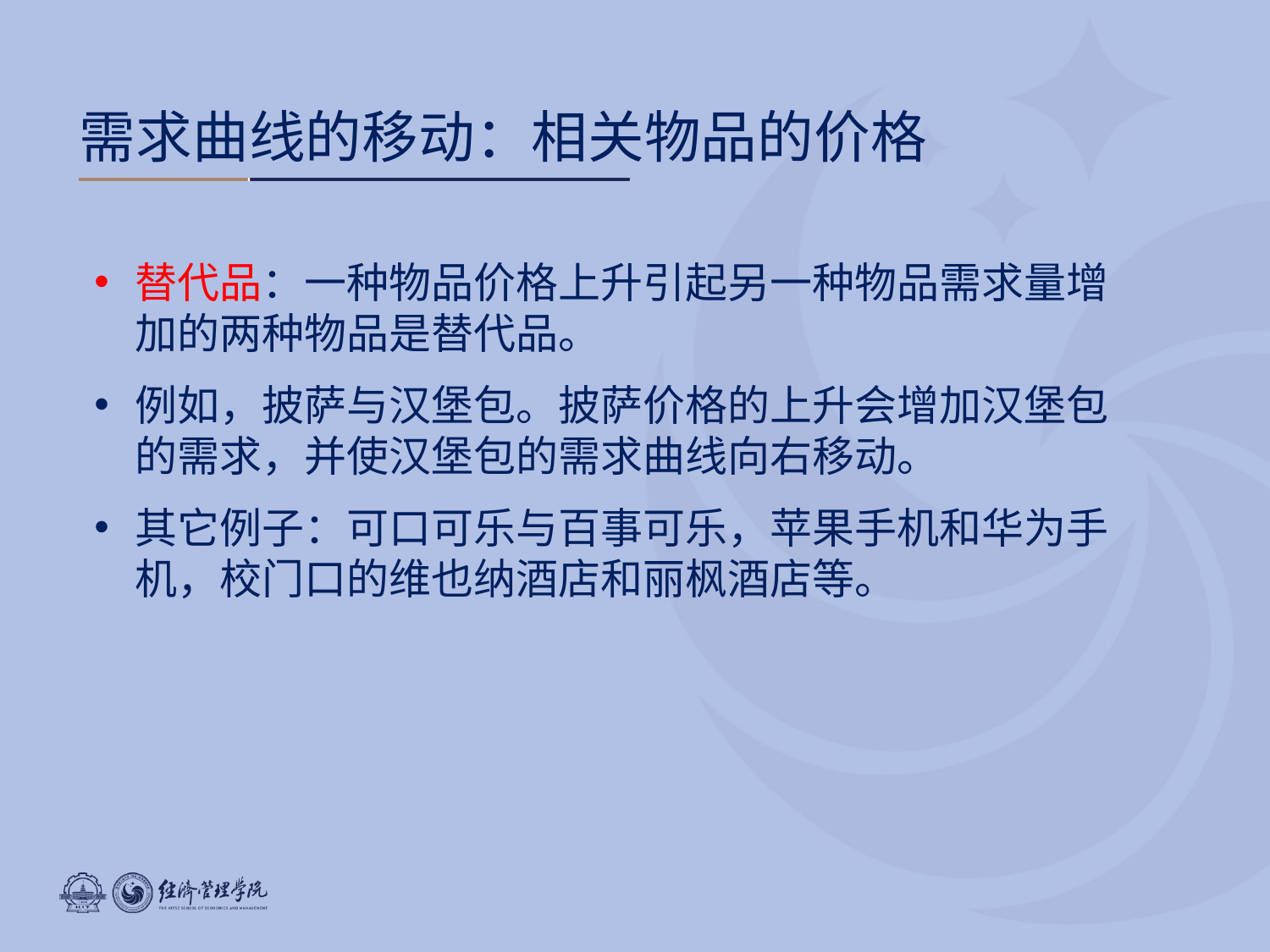

0
需求曲线的移动：相关物品的价格
替代品：一种物品价格上升引起另一种物品需求量增加的两种物品是替代品。
例如，披萨与汉堡包。披萨价格的上升会增加汉堡包的需求，并使汉堡包的需求曲线向右移动。
其它例子：可口可乐与百事可乐，苹果手机和华为手机，校门口的维也纳酒店和丽枫酒店等。